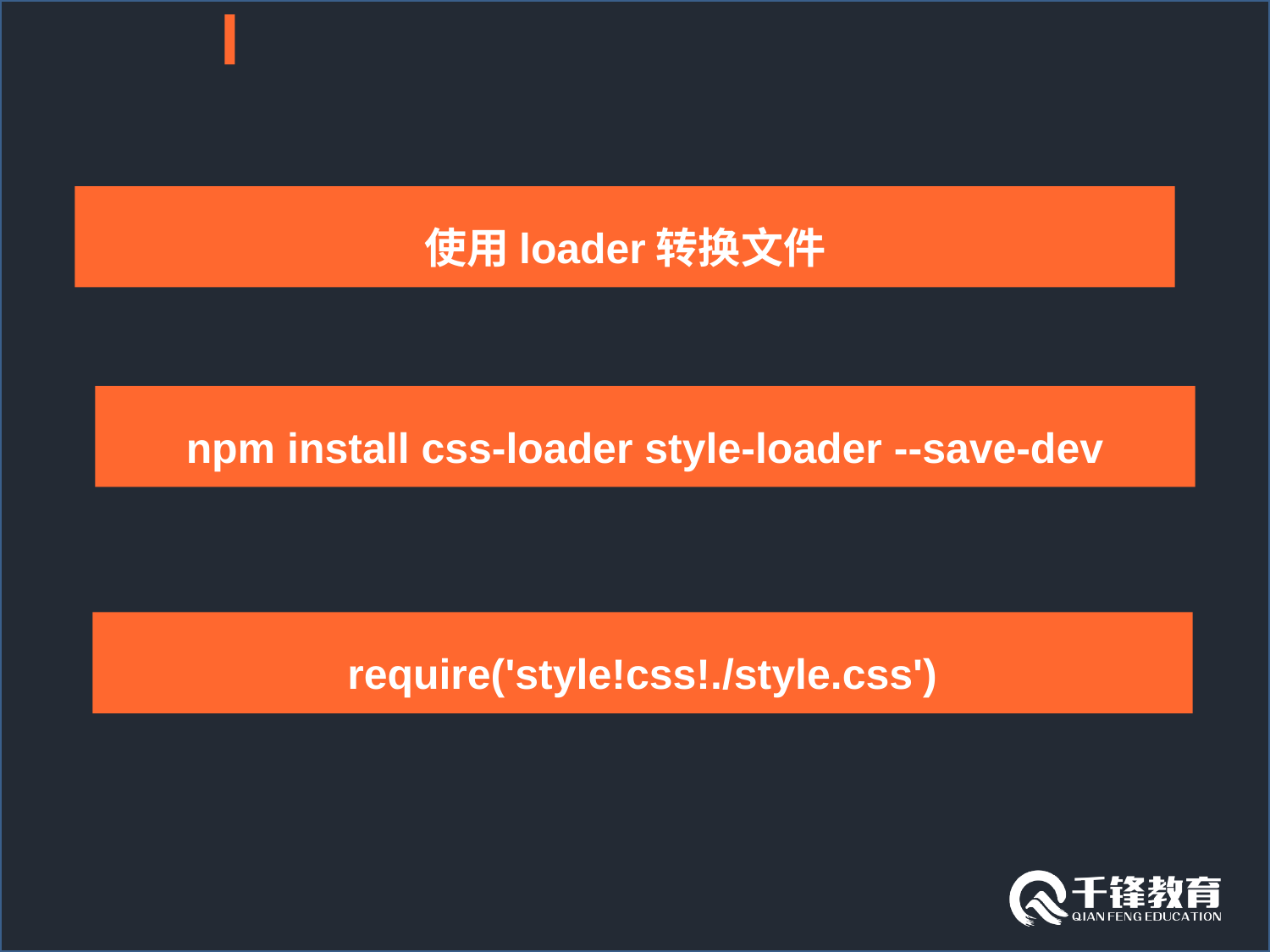

使用loader转换文件
npm install css-loader style-loader --save-dev
require('style!css!./style.css')